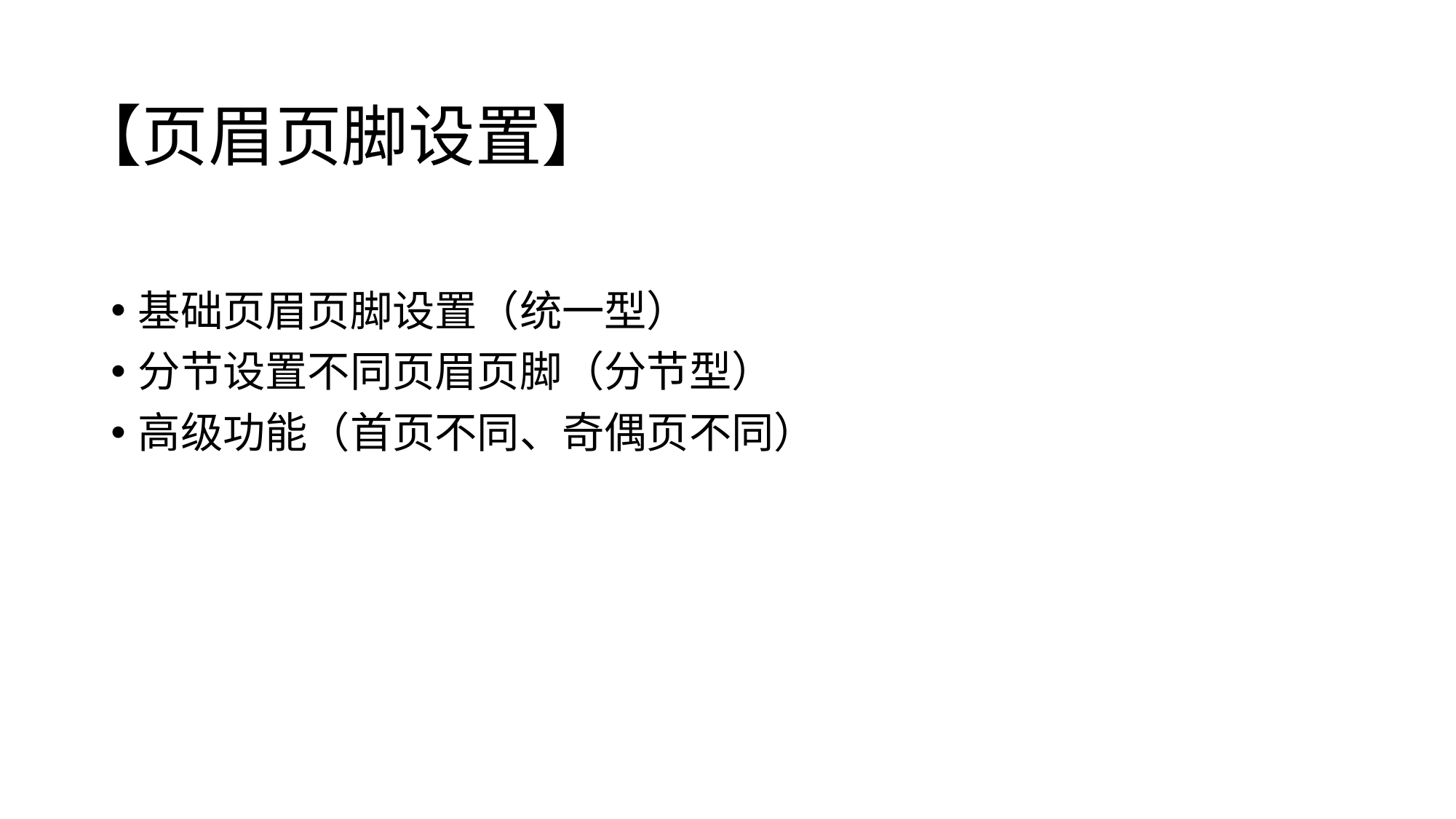

# 【页眉页脚设置】

基础页眉页脚设置（统一型）
分节设置不同页眉页脚（分节型）
高级功能（首页不同、奇偶页不同）